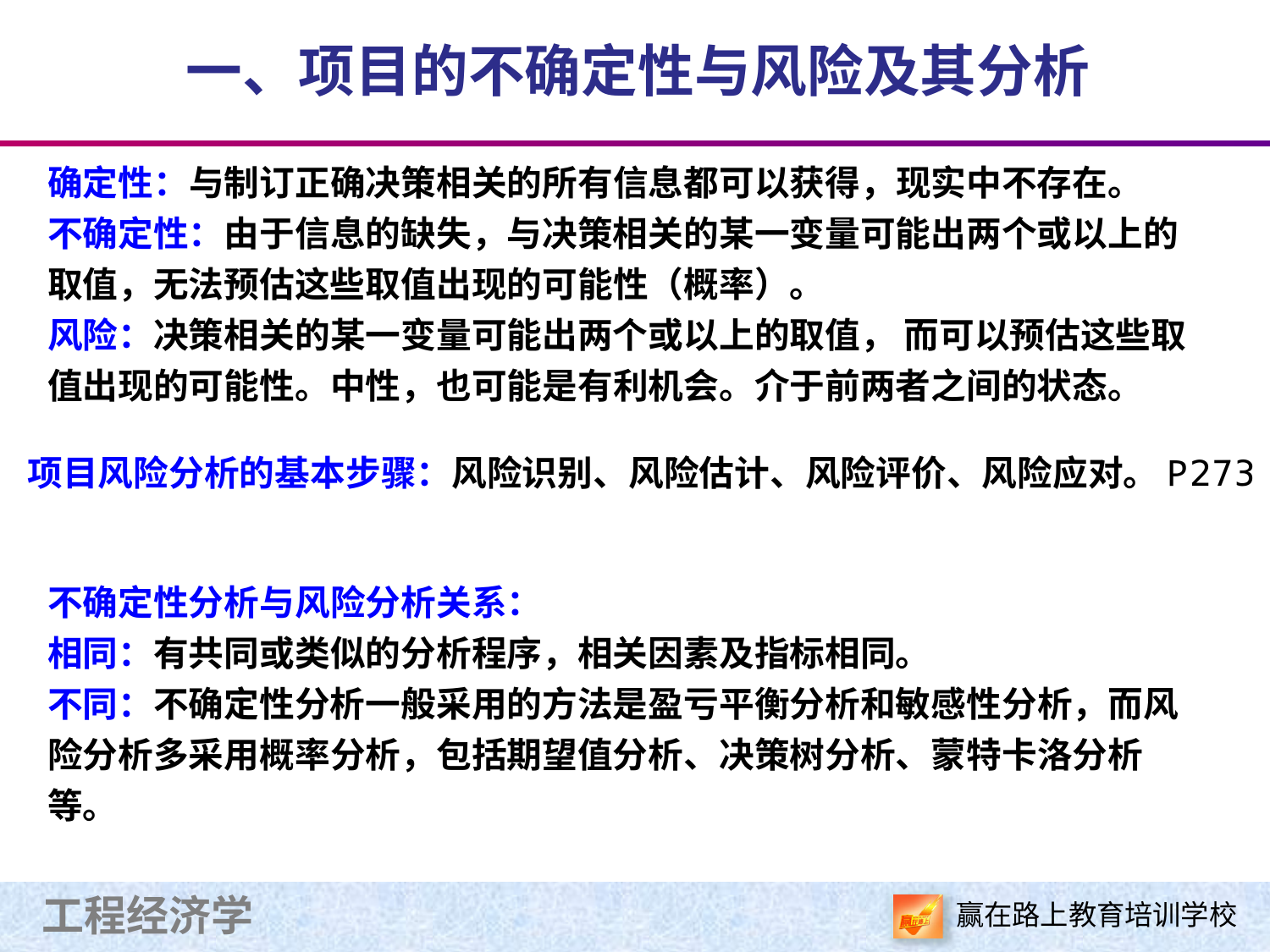

一、项目的不确定性与风险及其分析
确定性：与制订正确决策相关的所有信息都可以获得，现实中不存在。
不确定性：由于信息的缺失，与决策相关的某一变量可能出两个或以上的取值，无法预估这些取值出现的可能性（概率）。
风险：决策相关的某一变量可能出两个或以上的取值， 而可以预估这些取值出现的可能性。中性，也可能是有利机会。介于前两者之间的状态。
项目风险分析的基本步骤：风险识别、风险估计、风险评价、风险应对。P273
不确定性分析与风险分析关系：
相同：有共同或类似的分析程序，相关因素及指标相同。
不同：不确定性分析一般采用的方法是盈亏平衡分析和敏感性分析，而风险分析多采用概率分析，包括期望值分析、决策树分析、蒙特卡洛分析等。